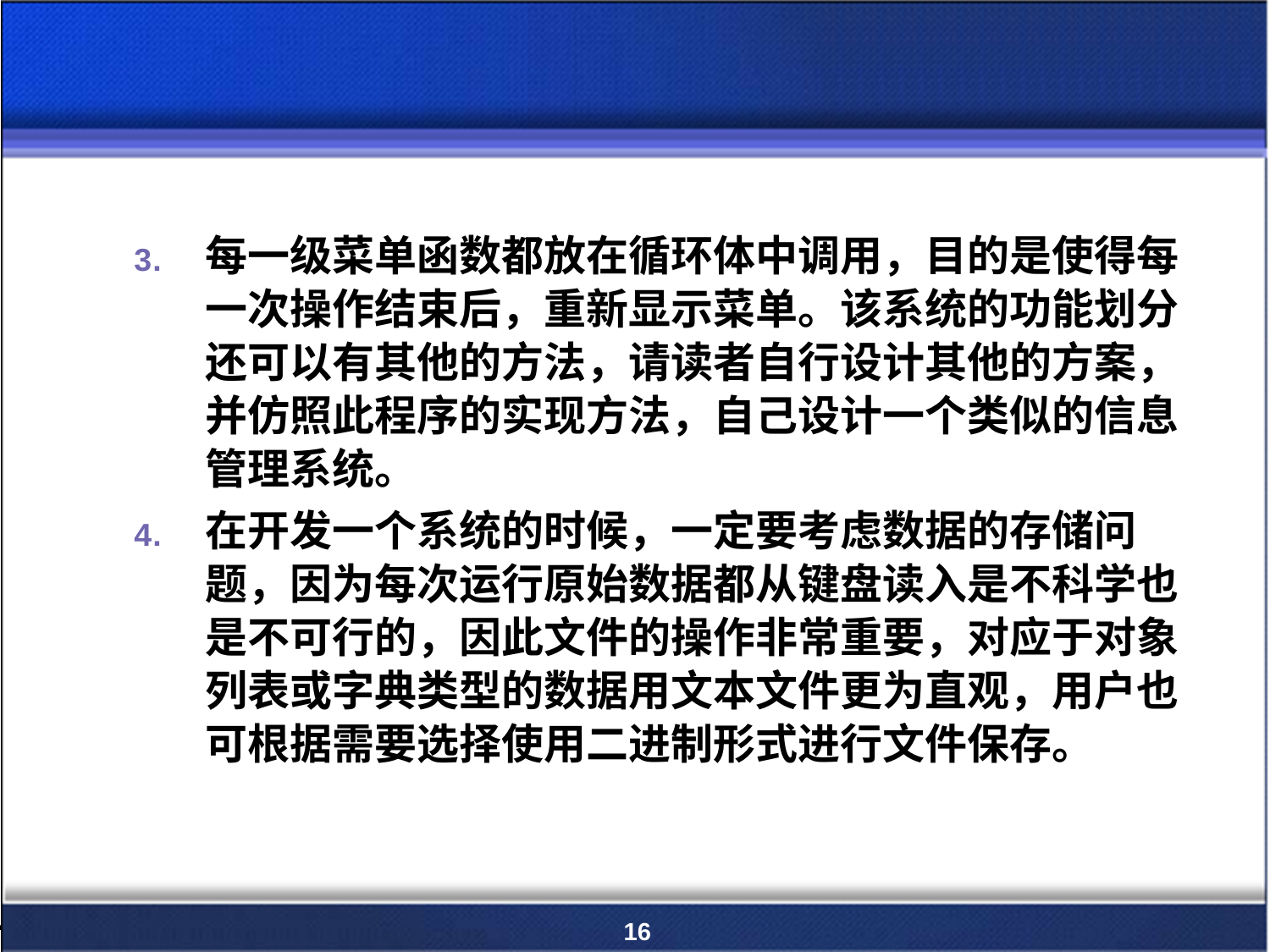

#
每一级菜单函数都放在循环体中调用，目的是使得每一次操作结束后，重新显示菜单。该系统的功能划分还可以有其他的方法，请读者自行设计其他的方案，并仿照此程序的实现方法，自己设计一个类似的信息管理系统。
在开发一个系统的时候，一定要考虑数据的存储问题，因为每次运行原始数据都从键盘读入是不科学也是不可行的，因此文件的操作非常重要，对应于对象列表或字典类型的数据用文本文件更为直观，用户也可根据需要选择使用二进制形式进行文件保存。

16